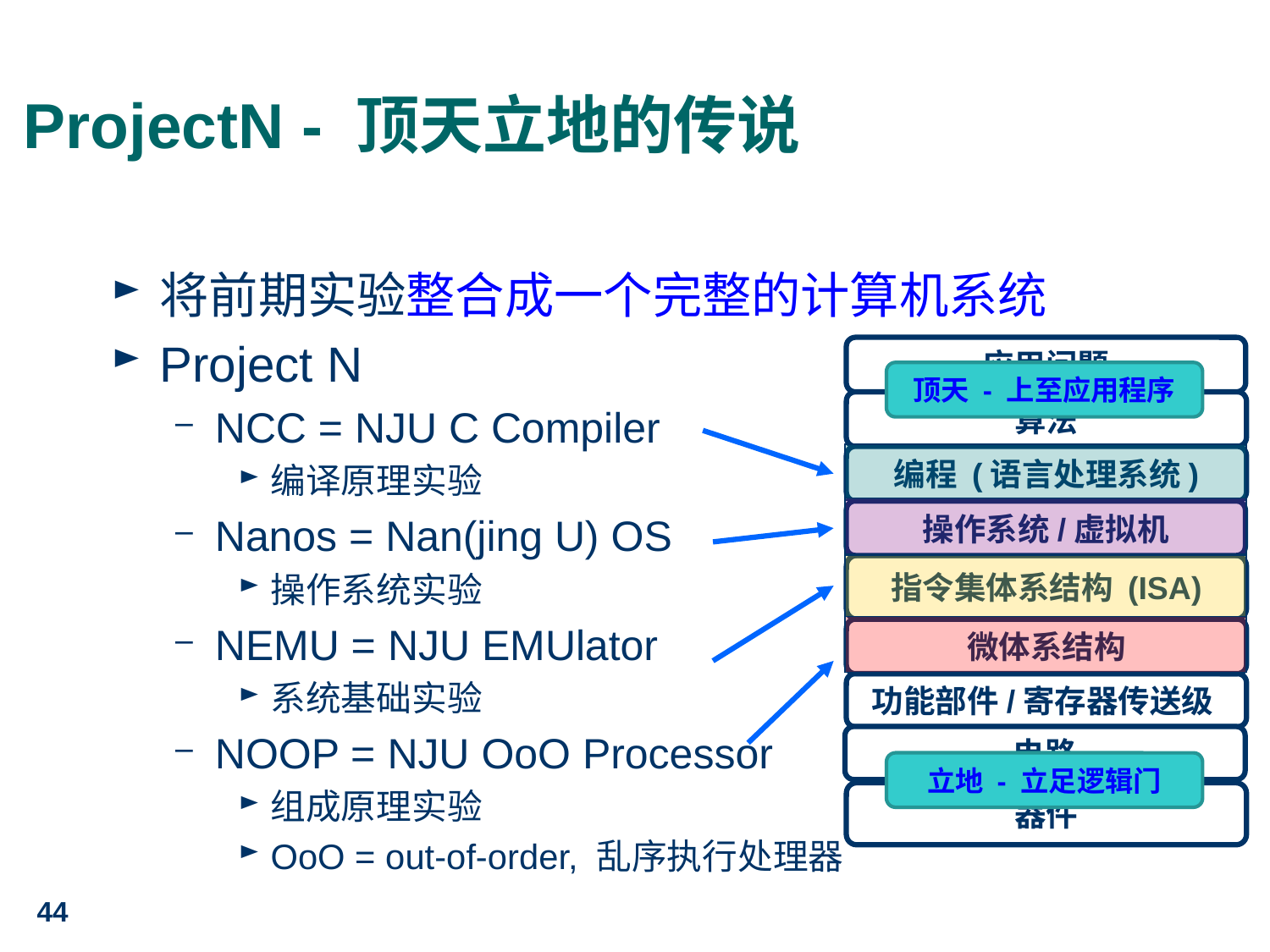

# ProjectN - 顶天立地的传说
将前期实验整合成一个完整的计算机系统
Project N
NCC = NJU C Compiler
编译原理实验
Nanos = Nan(jing U) OS
操作系统实验
NEMU = NJU EMUlator
系统基础实验
NOOP = NJU OoO Processor
组成原理实验
OoO = out-of-order, 乱序执行处理器
应用问题
算法
编程 (语言处理系统)
操作系统/虚拟机
指令集体系结构 (ISA)
微体系结构
功能部件/寄存器传送级
电路
器件
顶天 - 上至应用程序

立地 - 立足逻辑门
44